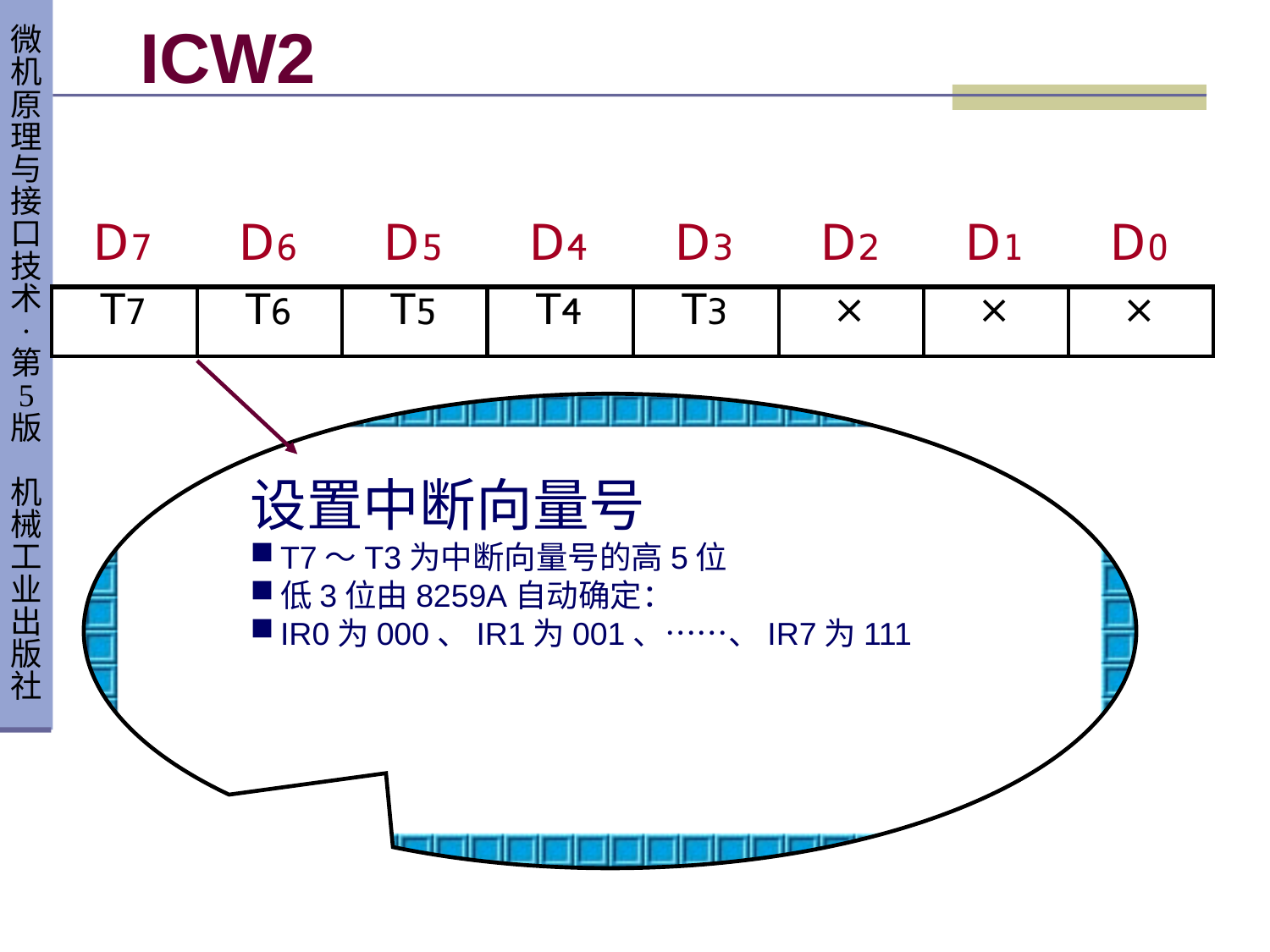

# ICW2
| D7 | D6 | D5 | D4 | D3 | D2 | D1 | D0 |
| --- | --- | --- | --- | --- | --- | --- | --- |
| T7 | T6 | T5 | T4 | T3 | × | × | × |
| --- | --- | --- | --- | --- | --- | --- | --- |

设置中断向量号
T7～T3为中断向量号的高5位
低3位由8259A自动确定：
IR0为000、IR1为001、……、IR7为111